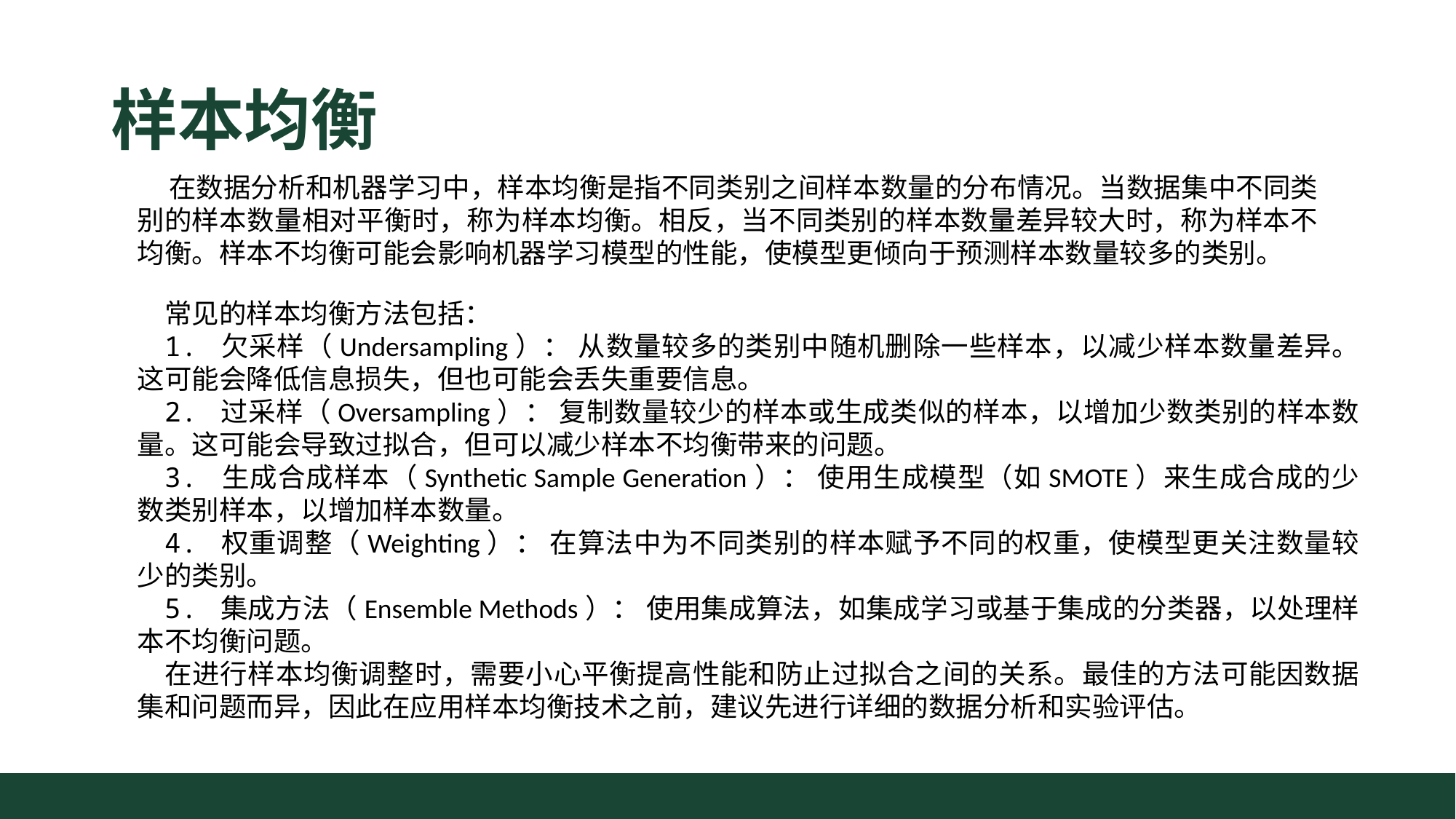

# 样本均衡
在数据分析和机器学习中，样本均衡是指不同类别之间样本数量的分布情况。当数据集中不同类别的样本数量相对平衡时，称为样本均衡。相反，当不同类别的样本数量差异较大时，称为样本不均衡。样本不均衡可能会影响机器学习模型的性能，使模型更倾向于预测样本数量较多的类别。
常见的样本均衡方法包括：
1. 欠采样（Undersampling）： 从数量较多的类别中随机删除一些样本，以减少样本数量差异。这可能会降低信息损失，但也可能会丢失重要信息。
2. 过采样（Oversampling）： 复制数量较少的样本或生成类似的样本，以增加少数类别的样本数量。这可能会导致过拟合，但可以减少样本不均衡带来的问题。
3. 生成合成样本（Synthetic Sample Generation）： 使用生成模型（如SMOTE）来生成合成的少数类别样本，以增加样本数量。
4. 权重调整（Weighting）： 在算法中为不同类别的样本赋予不同的权重，使模型更关注数量较少的类别。
5. 集成方法（Ensemble Methods）： 使用集成算法，如集成学习或基于集成的分类器，以处理样本不均衡问题。
在进行样本均衡调整时，需要小心平衡提高性能和防止过拟合之间的关系。最佳的方法可能因数据集和问题而异，因此在应用样本均衡技术之前，建议先进行详细的数据分析和实验评估。